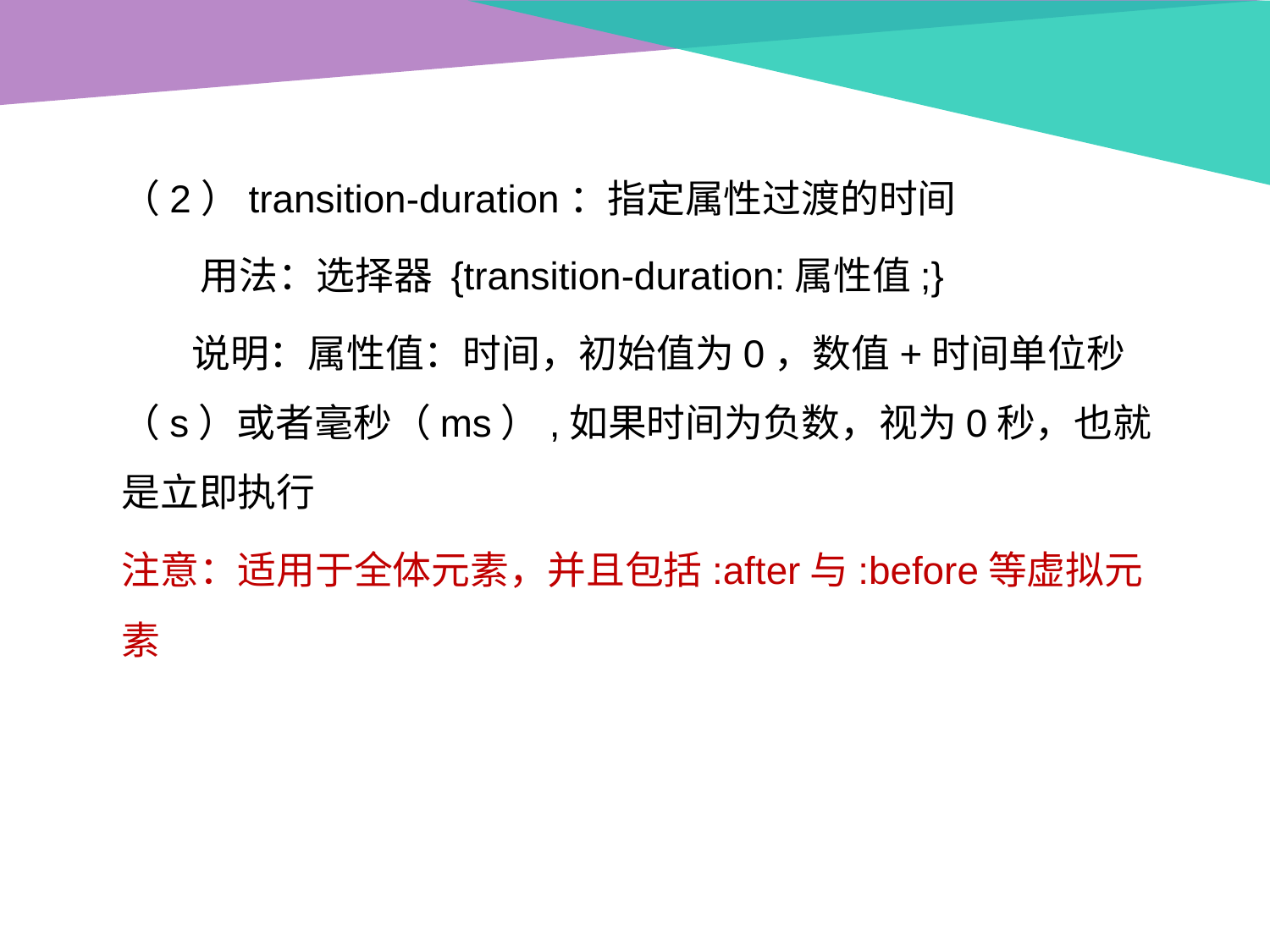

（2）transition-duration：指定属性过渡的时间
        用法：选择器 {transition-duration:属性值;}
       说明：属性值：时间，初始值为0，数值+时间单位秒（s）或者毫秒（ms）,如果时间为负数，视为0秒，也就是立即执行
注意：适用于全体元素，并且包括:after与:before等虚拟元素